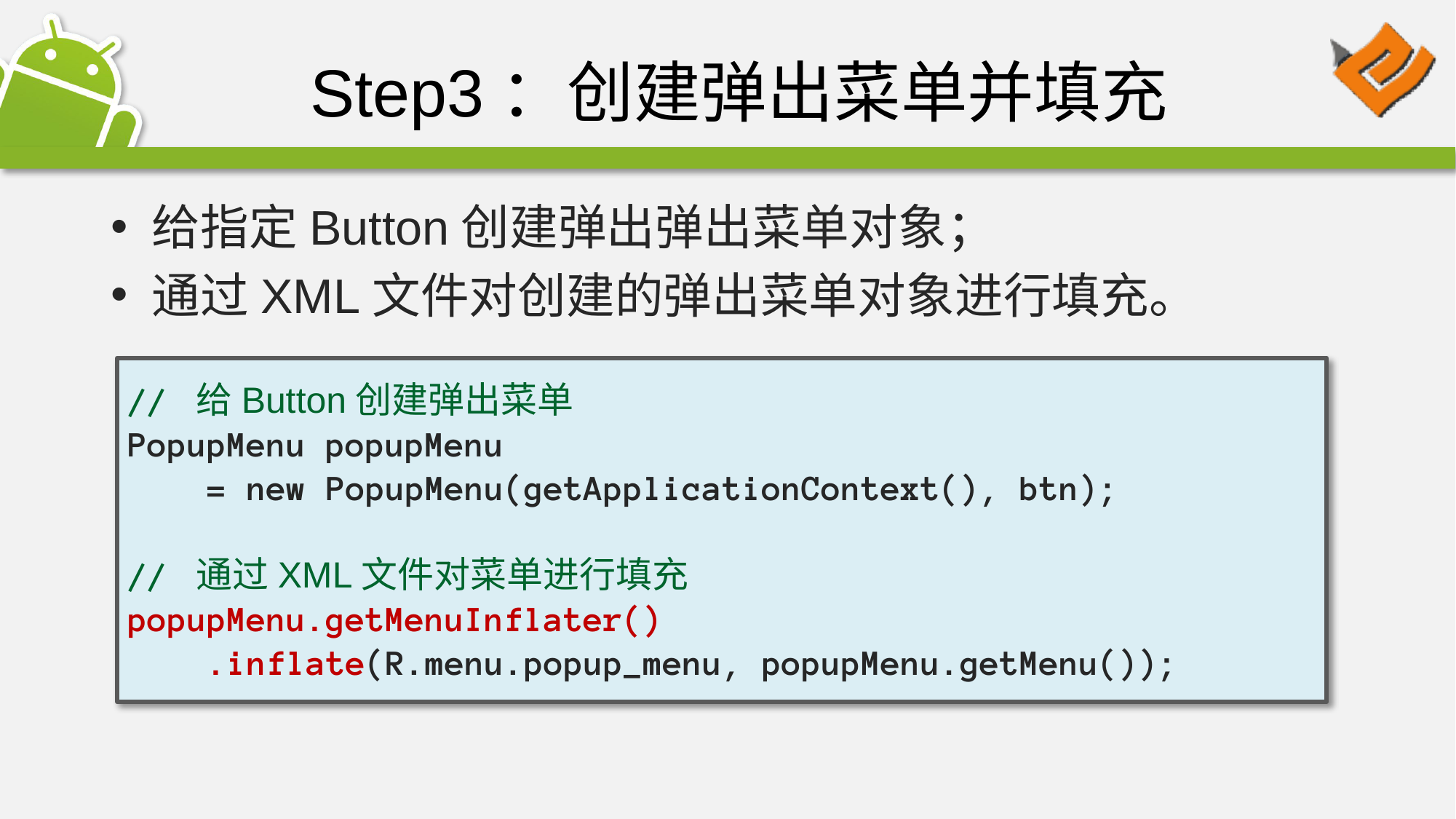

# Step3：创建弹出菜单并填充
给指定Button创建弹出弹出菜单对象；
通过XML文件对创建的弹出菜单对象进行填充。
// 给Button创建弹出菜单
PopupMenu popupMenu
    = new PopupMenu(getApplicationContext(), btn);

// 通过XML文件对菜单进行填充
popupMenu.getMenuInflater()
    .inflate(R.menu.popup_menu, popupMenu.getMenu());